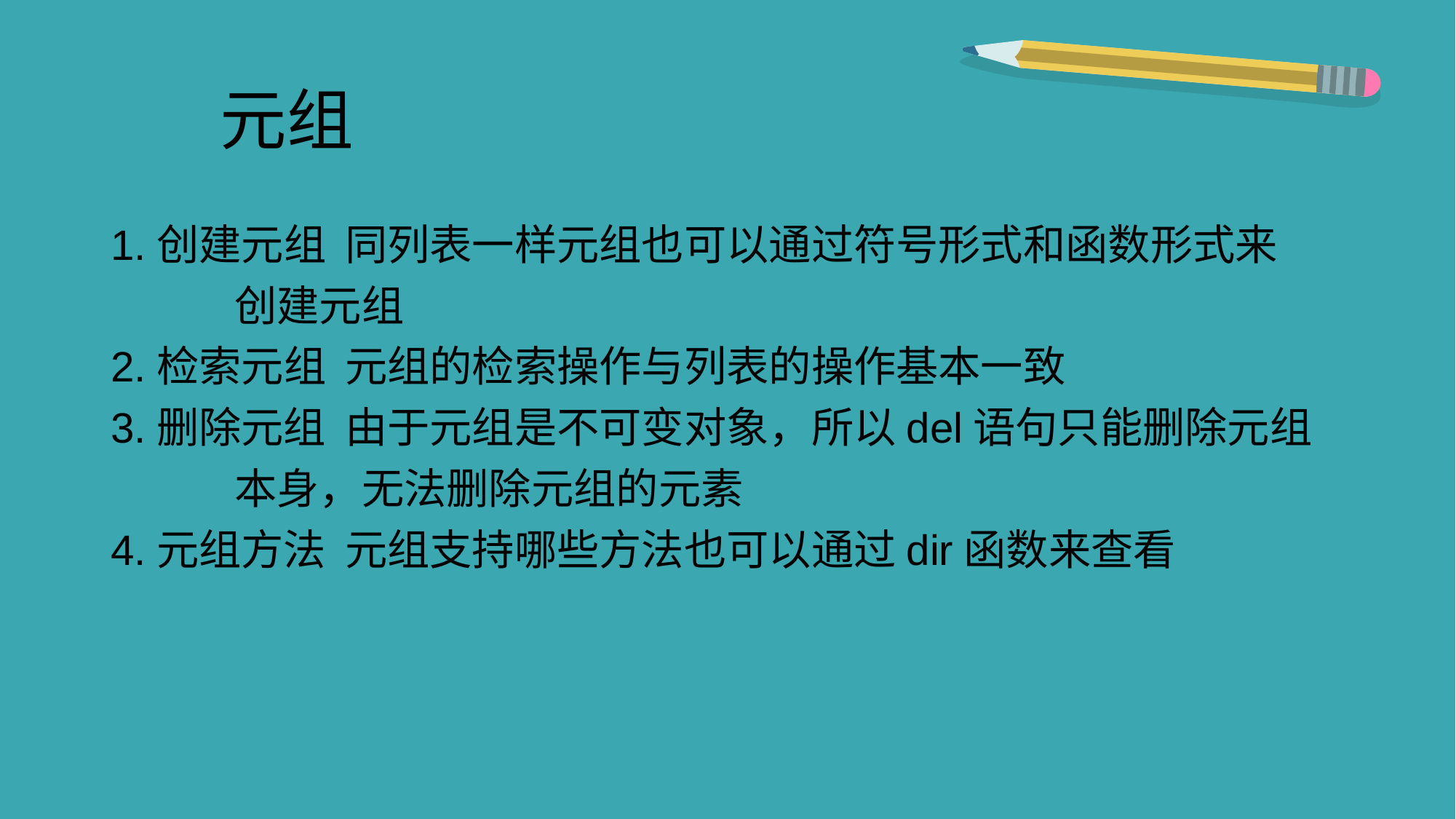

# 元组
1.创建元组  同列表一样元组也可以通过符号形式和函数形式来
            创建元组
2.检索元组  元组的检索操作与列表的操作基本一致
3.删除元组  由于元组是不可变对象，所以del语句只能删除元组
            本身，无法删除元组的元素
4.元组方法  元组支持哪些方法也可以通过dir函数来查看